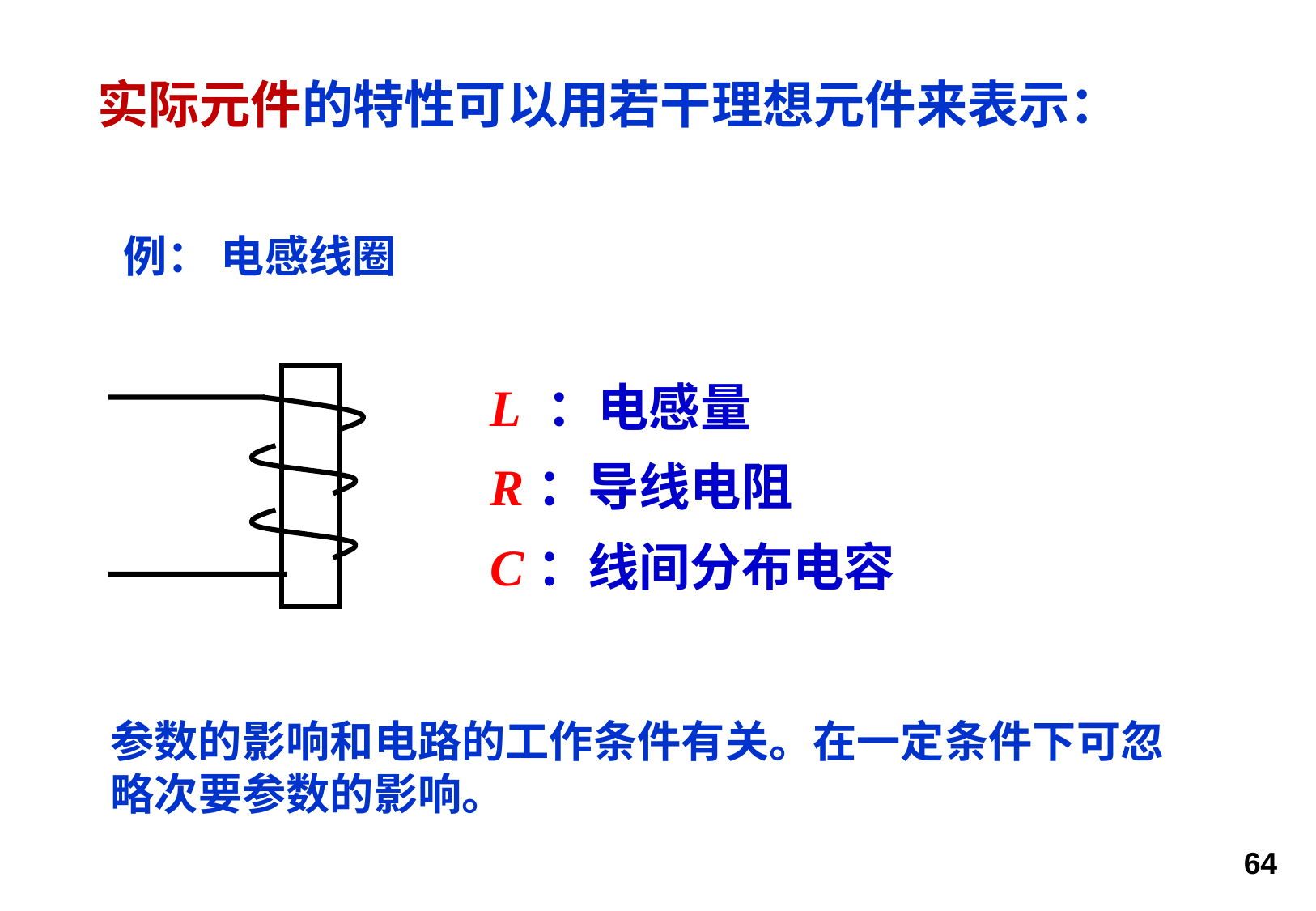

实际元件的特性可以用若干理想元件来表示：
例： 电感线圈
L ：电感量
R：导线电阻
C：线间分布电容

参数的影响和电路的工作条件有关。在一定条件下可忽略次要参数的影响。